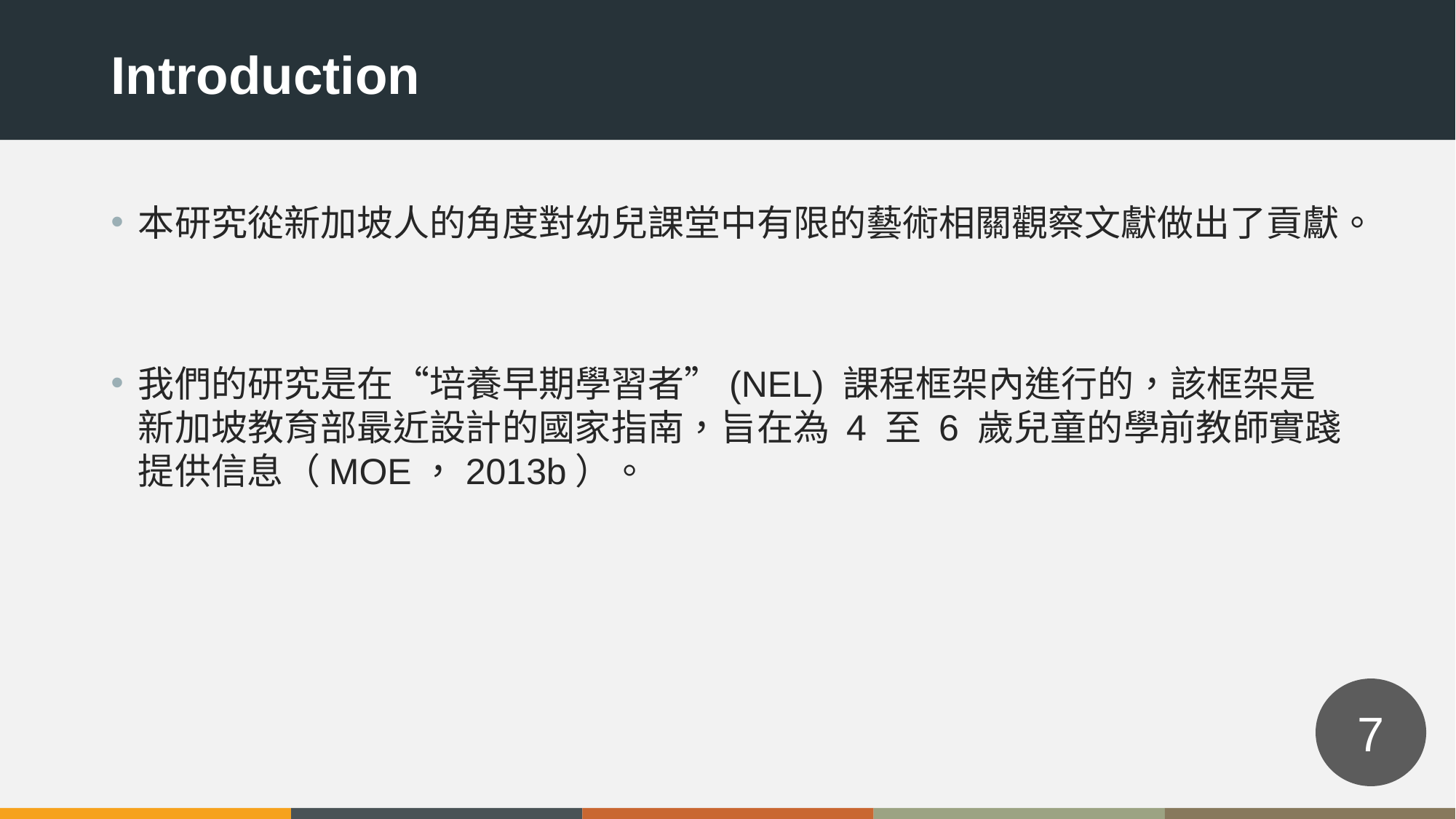

Introduction
本研究從新加坡人的角度對幼兒課堂中有限的藝術相關觀察文獻做出了貢獻。

我們的研究是在“培養早期學習者”(NEL) 課程框架內進行的，該框架是新加坡教育部最近設計的國家指南，旨在為 4 至 6 歲兒童的學前教師實踐提供信息（MOE，2013b）。

7